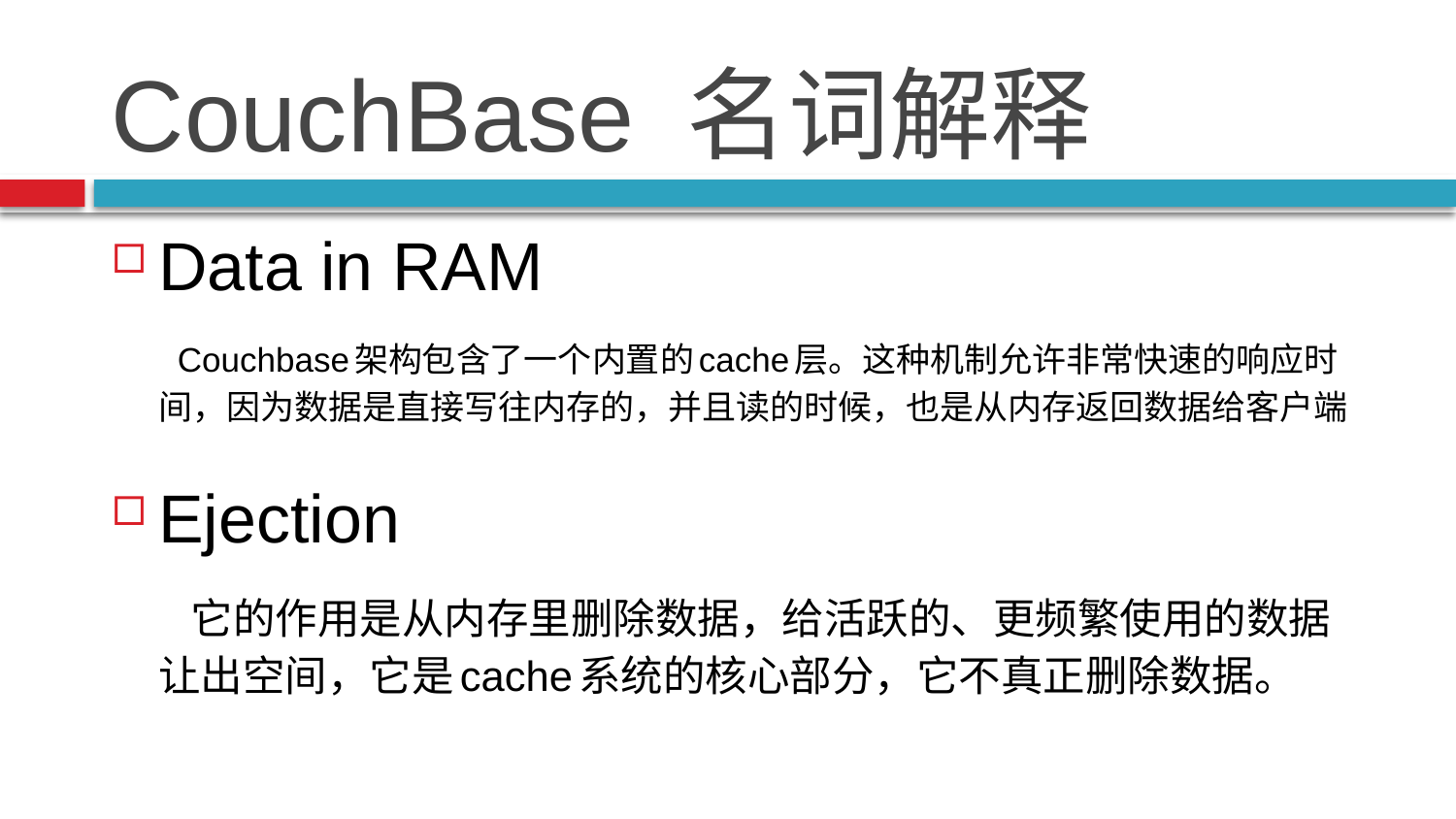

# CouchBase 名词解释
Data in RAM
 Couchbase架构包含了一个内置的cache层。这种机制允许非常快速的响应时间，因为数据是直接写往内存的，并且读的时候，也是从内存返回数据给客户端
Ejection
 它的作用是从内存里删除数据，给活跃的、更频繁使用的数据让出空间，它是cache系统的核心部分，它不真正删除数据。